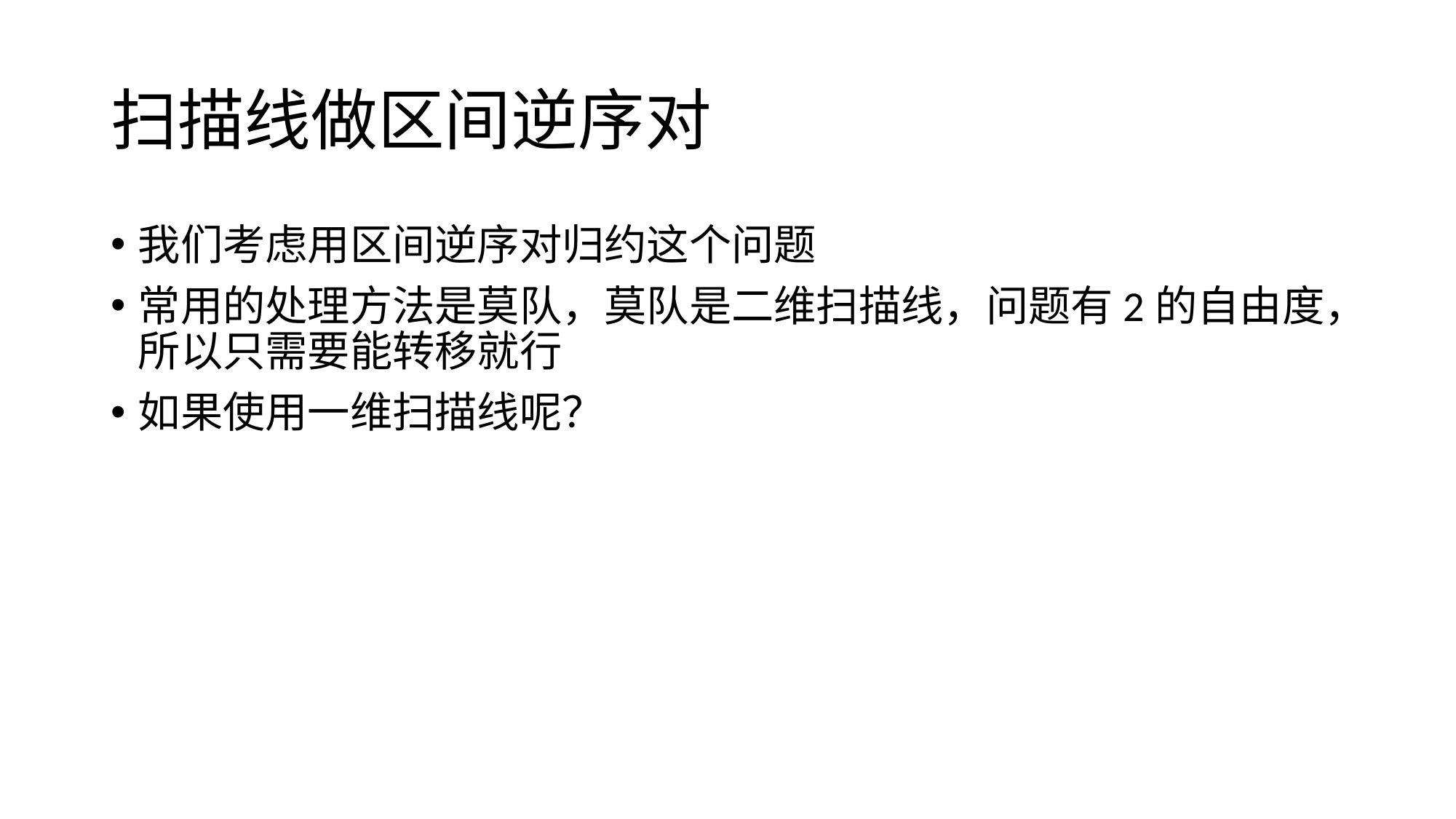

# 扫描线做区间逆序对
我们考虑用区间逆序对归约这个问题
常用的处理方法是莫队，莫队是二维扫描线，问题有2的自由度，所以只需要能转移就行
如果使用一维扫描线呢？